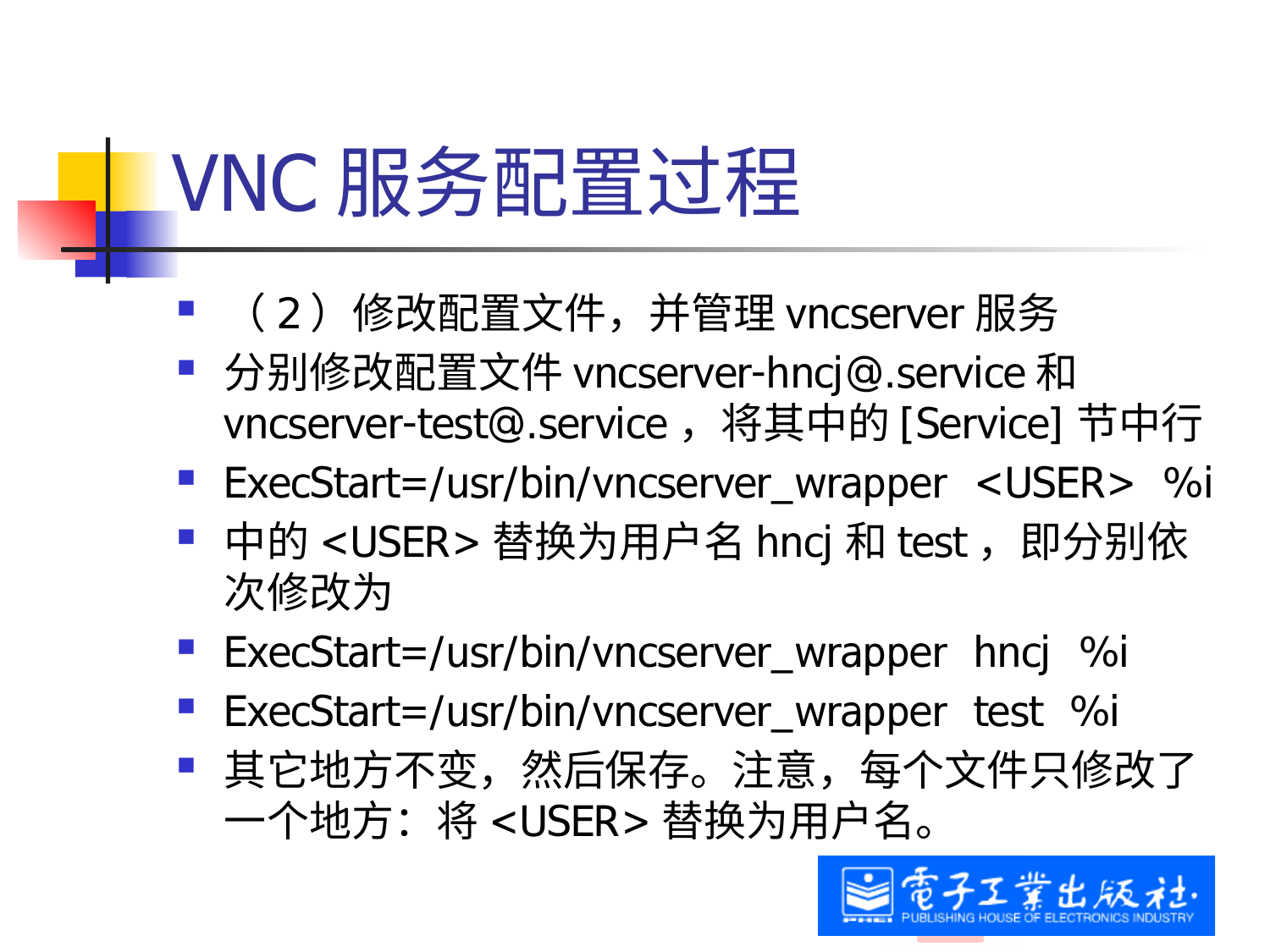

# VNC服务配置过程
（2）修改配置文件，并管理vncserver服务
分别修改配置文件vncserver-hncj@.service和vncserver-test@.service，将其中的[Service]节中行
ExecStart=/usr/bin/vncserver_wrapper  <USER>  %i
中的<USER>替换为用户名hncj和test，即分别依次修改为
ExecStart=/usr/bin/vncserver_wrapper  hncj  %i
ExecStart=/usr/bin/vncserver_wrapper  test  %i
其它地方不变，然后保存。注意，每个文件只修改了一个地方：将<USER>替换为用户名。